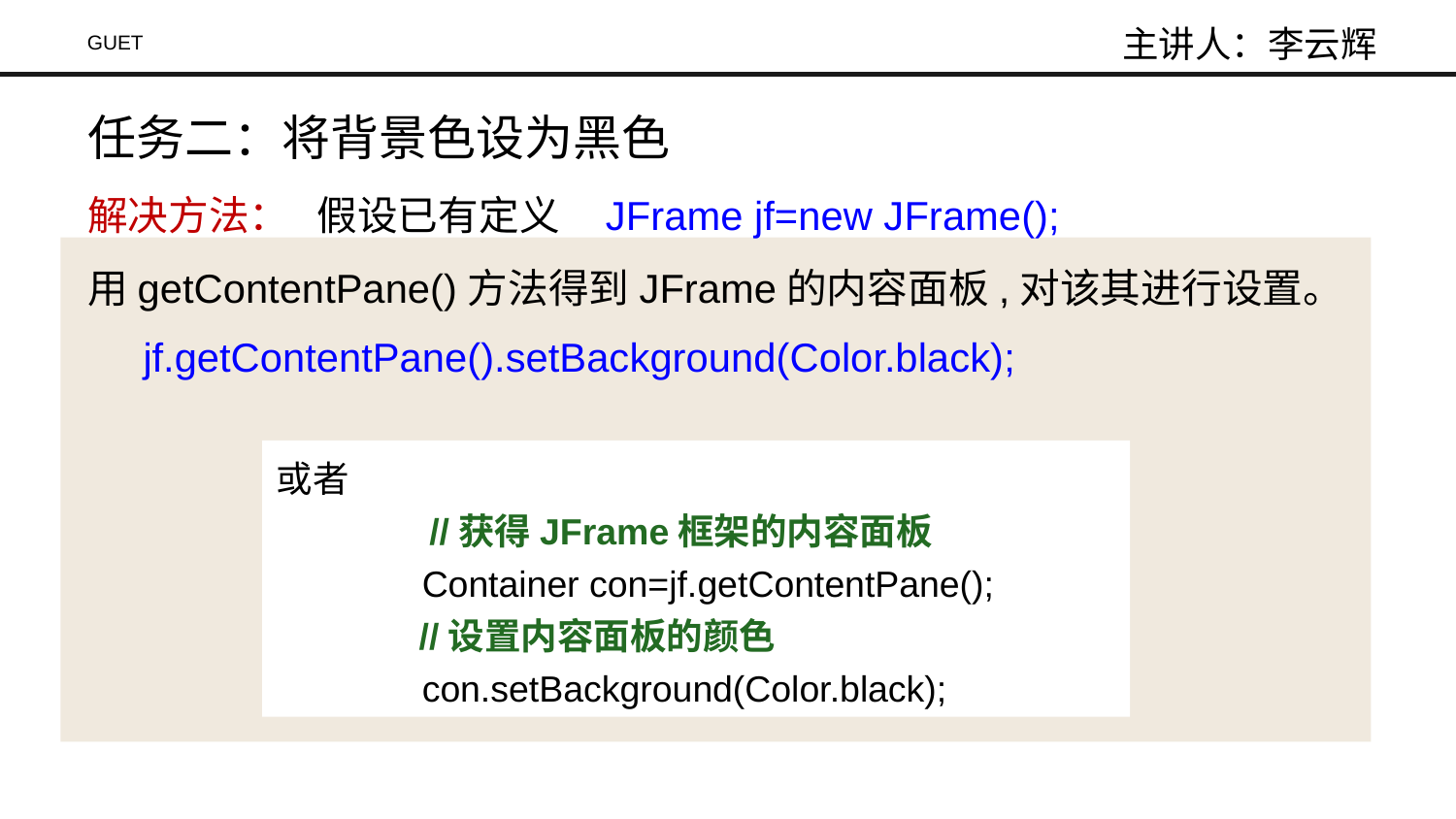

GUET
任务二：将背景色设为黑色
解决方法：   假设已有定义    JFrame jf=new JFrame();
用getContentPane()方法得到JFrame的内容面板,对该其进行设置。
     jf.getContentPane().setBackground(Color.black);

或者
               //获得JFrame框架的内容面板
	Container con=jf.getContentPane();
              //设置内容面板的颜色
	con.setBackground(Color.black);